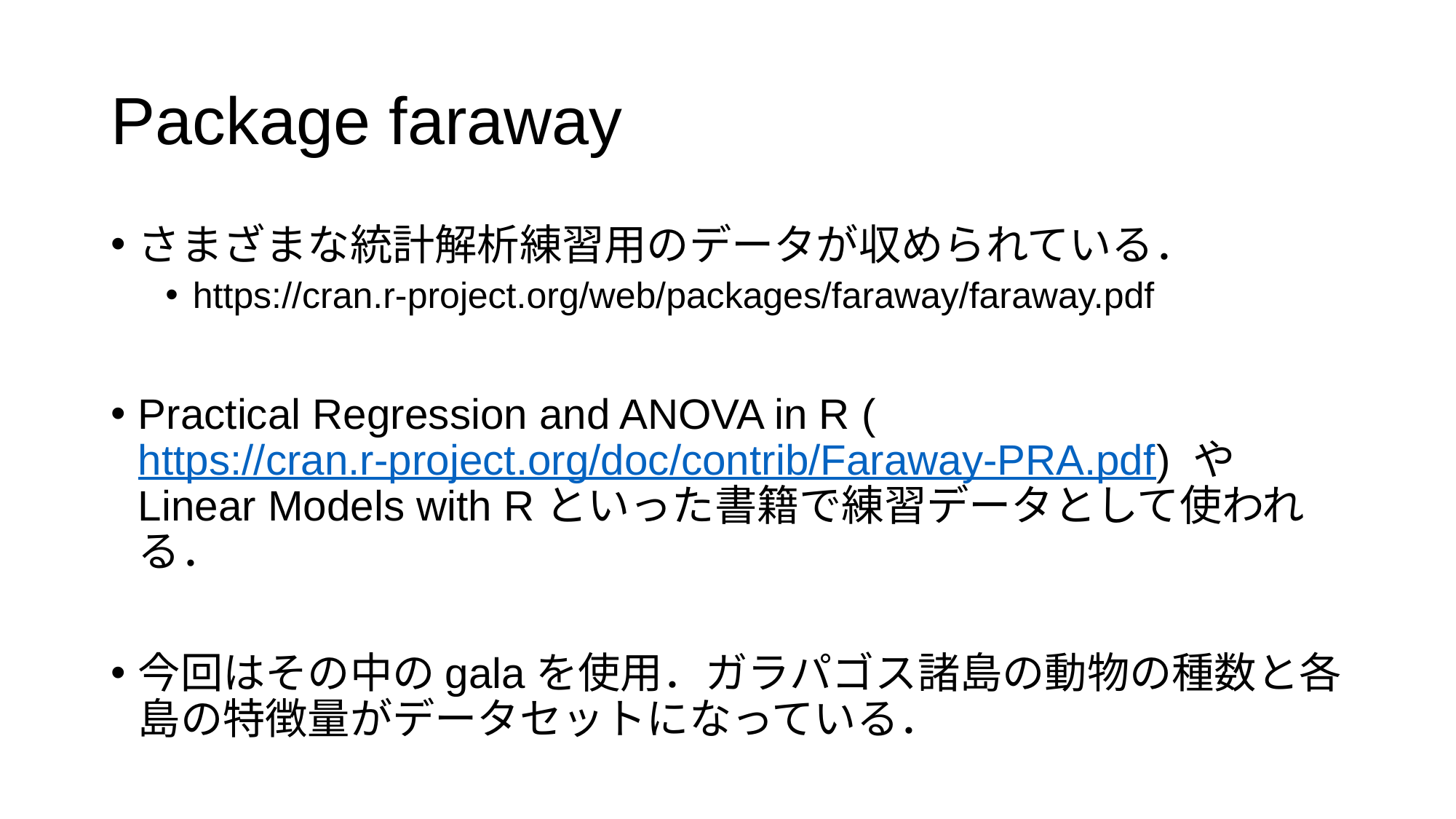

# Package faraway
さまざまな統計解析練習用のデータが収められている．
https://cran.r-project.org/web/packages/faraway/faraway.pdf

Practical Regression and ANOVA in R (https://cran.r-project.org/doc/contrib/Faraway-PRA.pdf) やLinear Models with Rといった書籍で練習データとして使われる．

今回はその中のgalaを使用．ガラパゴス諸島の動物の種数と各島の特徴量がデータセットになっている．